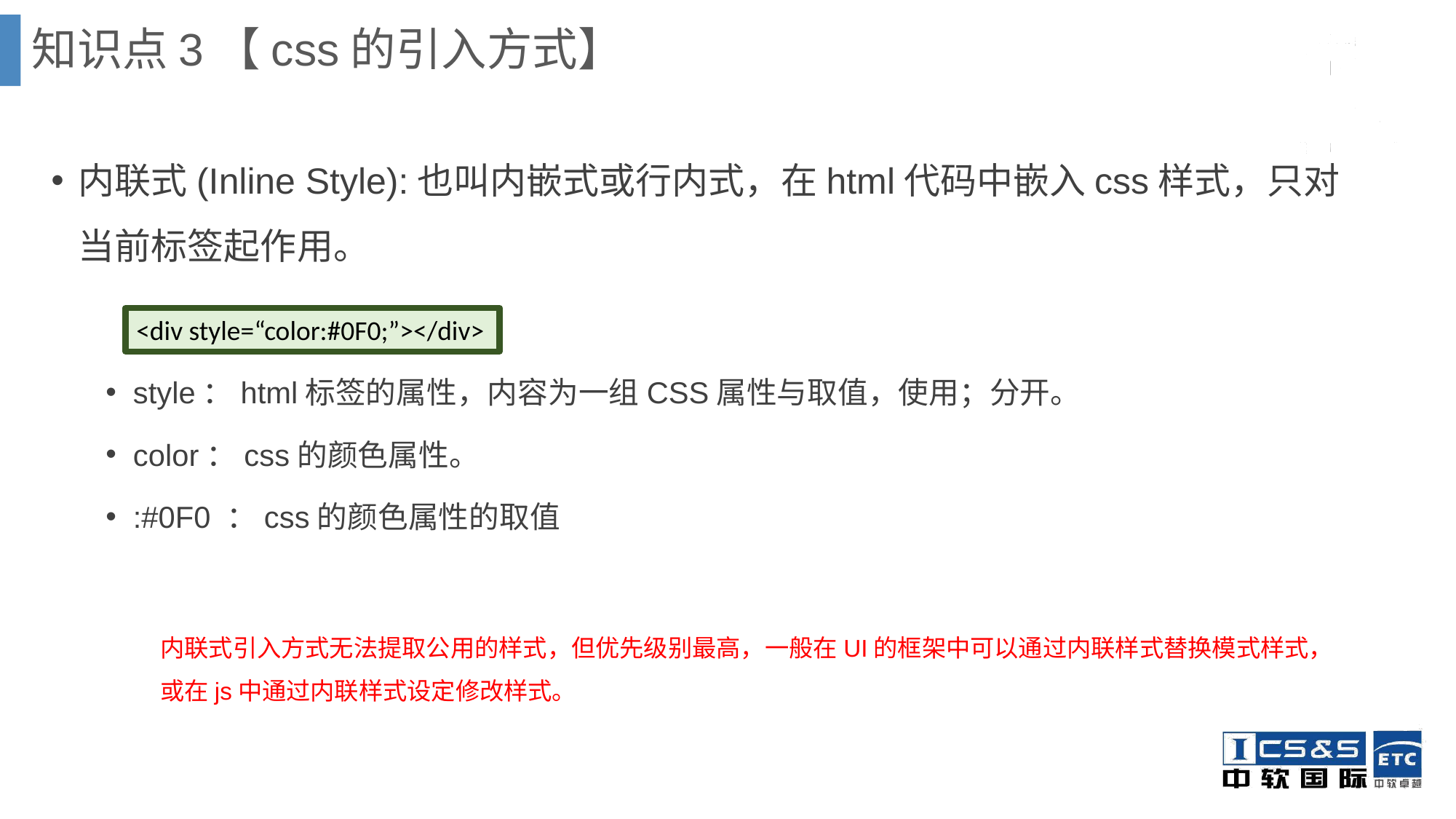

知识点3【css的引入方式】
内联式(Inline Style):也叫内嵌式或行内式，在html代码中嵌入css样式，只对当前标签起作用。

style：html标签的属性，内容为一组CSS属性与取值，使用；分开。
color：css的颜色属性。
:#0F0 ：css的颜色属性的取值

内联式引入方式无法提取公用的样式，但优先级别最高，一般在UI的框架中可以通过内联样式替换模式样式，或在js中通过内联样式设定修改样式。

<div style=“color:#0F0;”></div>